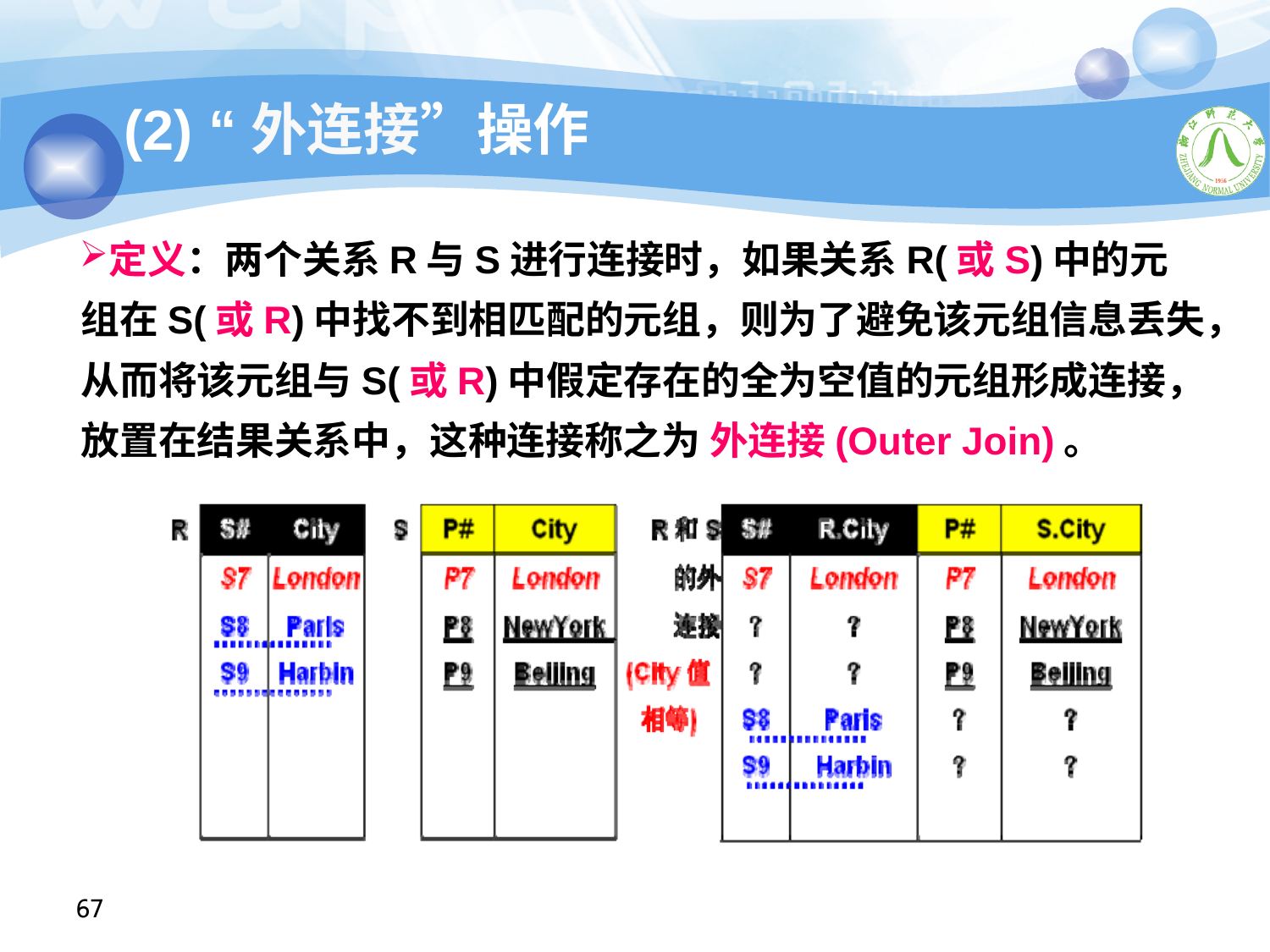

(2) “外连接”操作
定义：两个关系R与S进行连接时，如果关系R(或S)中的元组在S(或R)中找不到相匹配的元组，则为了避免该元组信息丢失，从而将该元组与S(或R)中假定存在的全为空值的元组形成连接，放置在结果关系中，这种连接称之为 外连接(Outer Join)。

67